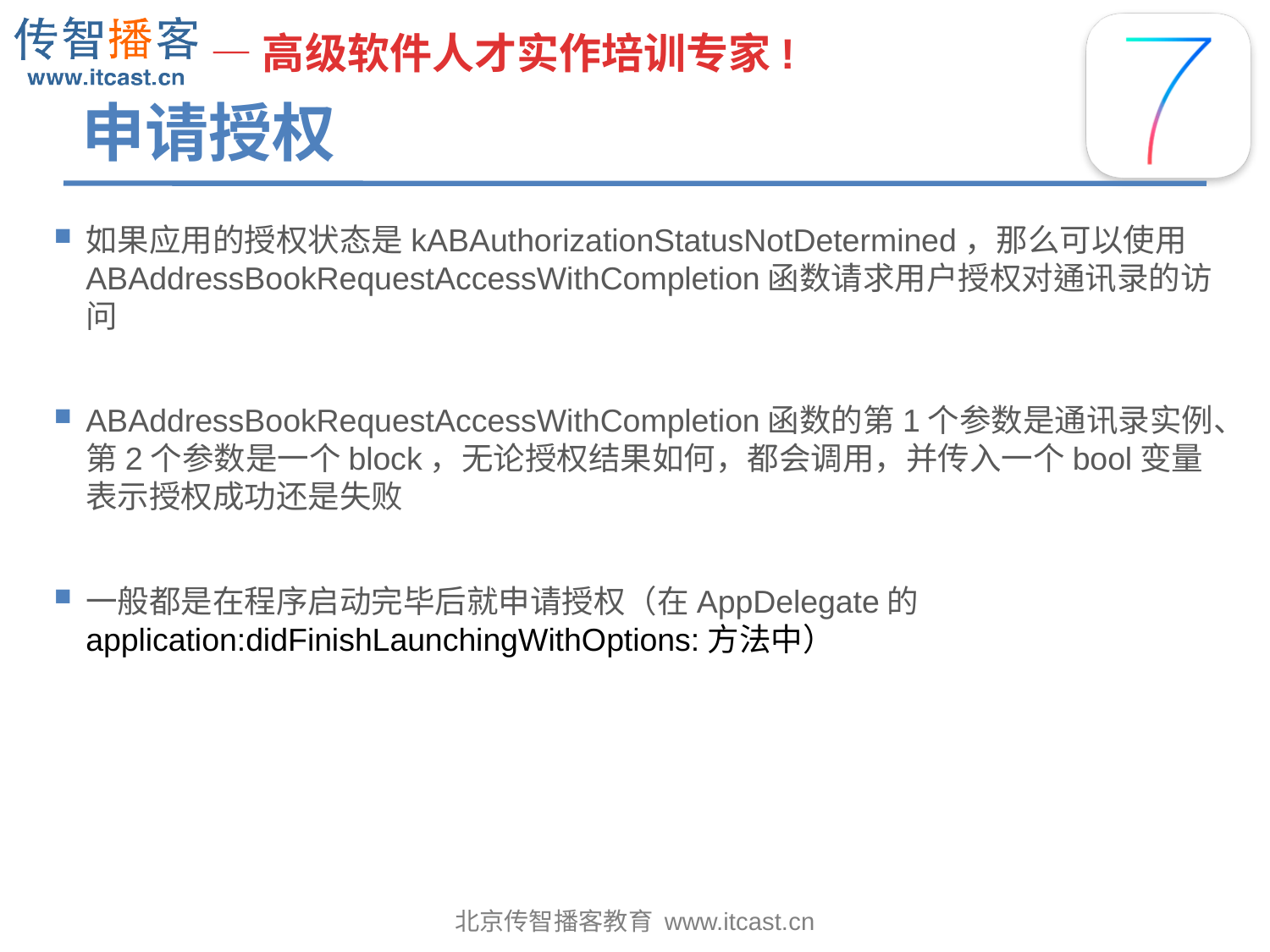

# 申请授权
如果应用的授权状态是kABAuthorizationStatusNotDetermined，那么可以使用 ABAddressBookRequestAccessWithCompletion函数请求用户授权对通讯录的访问

ABAddressBookRequestAccessWithCompletion函数的第1个参数是通讯录实例、第2个参数是一个block，无论授权结果如何，都会调用，并传入一个bool变量表示授权成功还是失败

一般都是在程序启动完毕后就申请授权（在AppDelegate的application:didFinishLaunchingWithOptions:方法中）